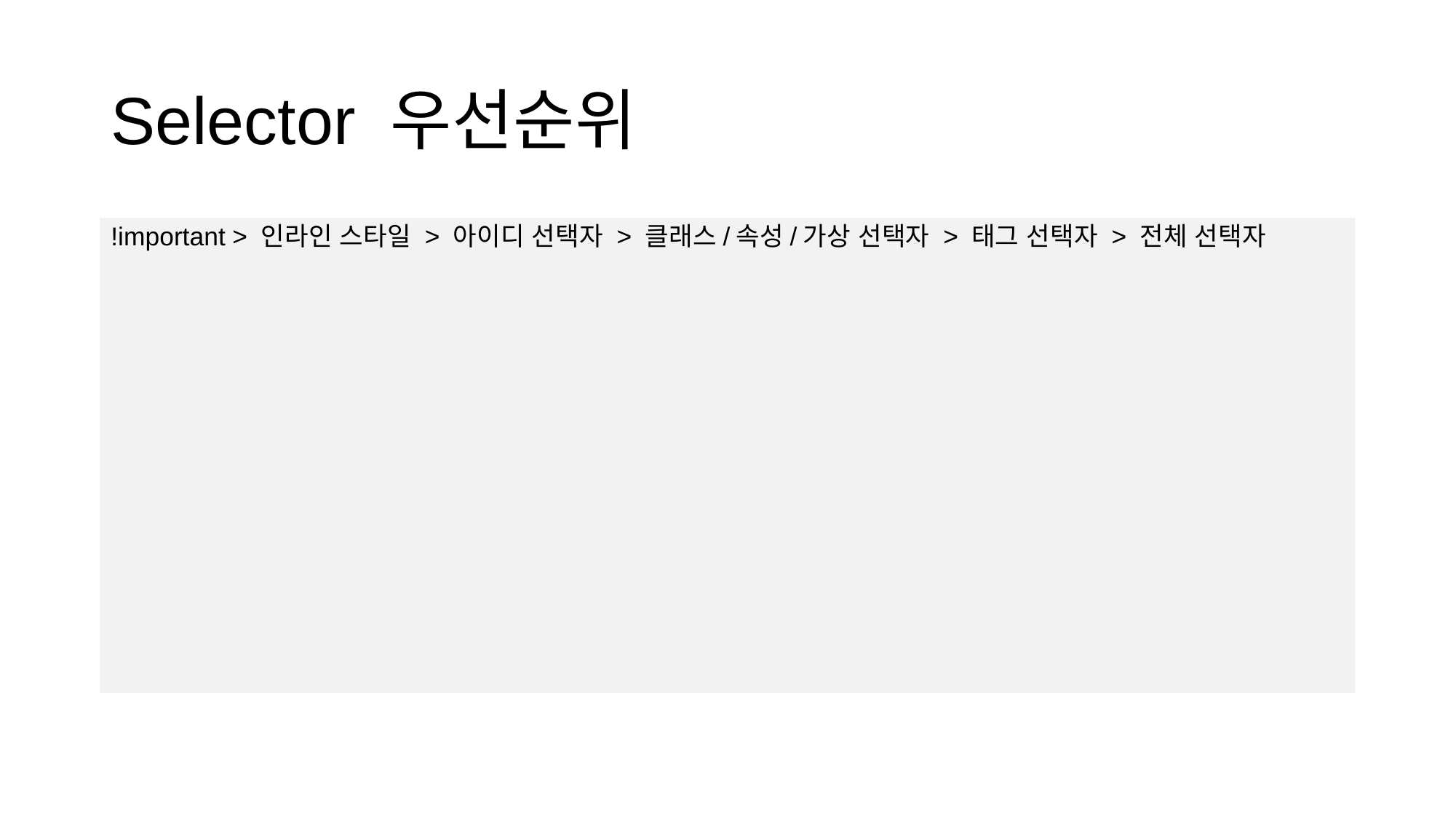

# Selector 우선순위
!important > 인라인 스타일 > 아이디 선택자 > 클래스/속성/가상 선택자 > 태그 선택자 > 전체 선택자